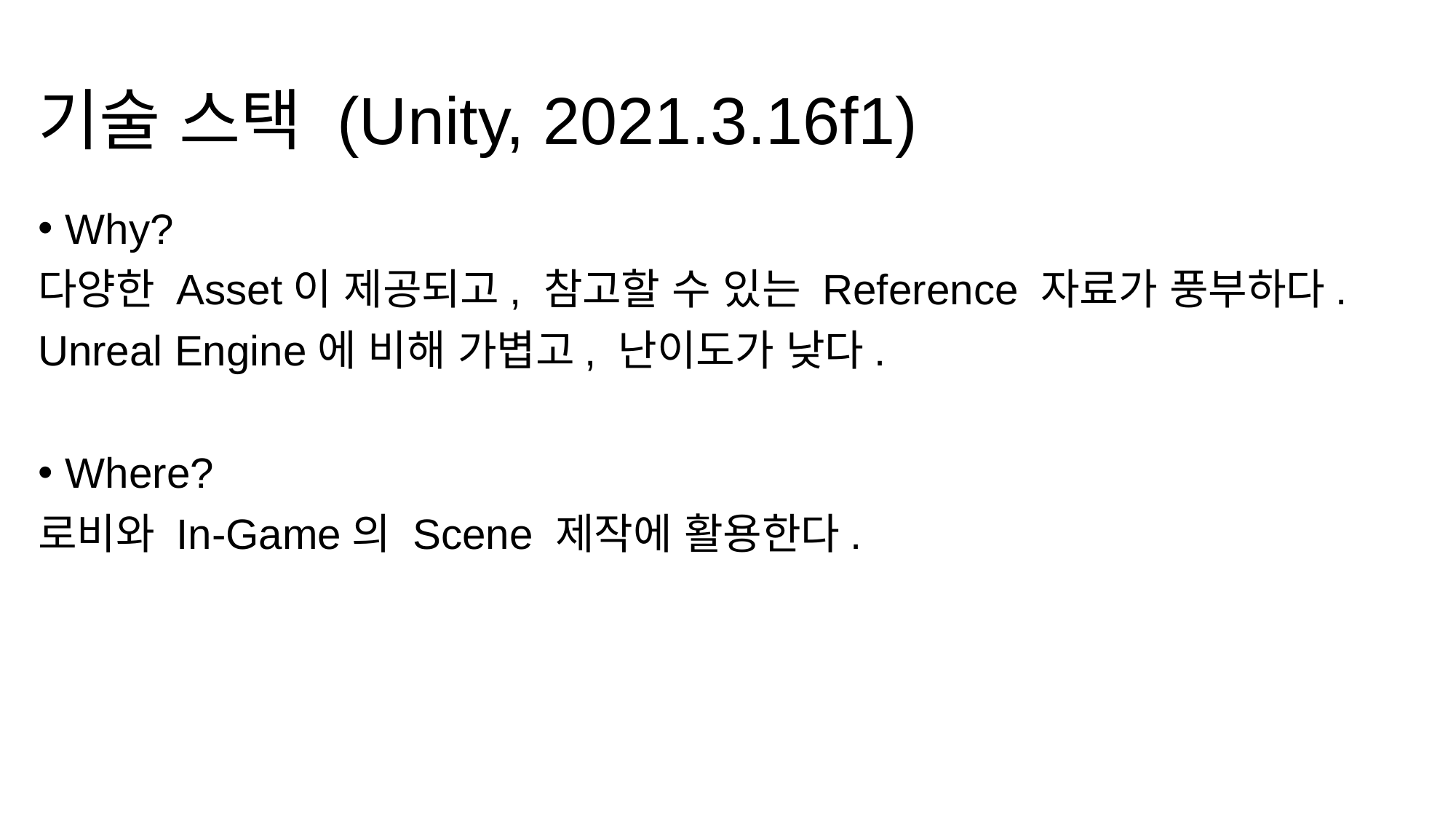

# 기술 스택 (Unity, 2021.3.16f1)
Why?
다양한 Asset이 제공되고, 참고할 수 있는 Reference 자료가 풍부하다.
Unreal Engine에 비해 가볍고, 난이도가 낮다.

Where?
로비와 In-Game의 Scene 제작에 활용한다.